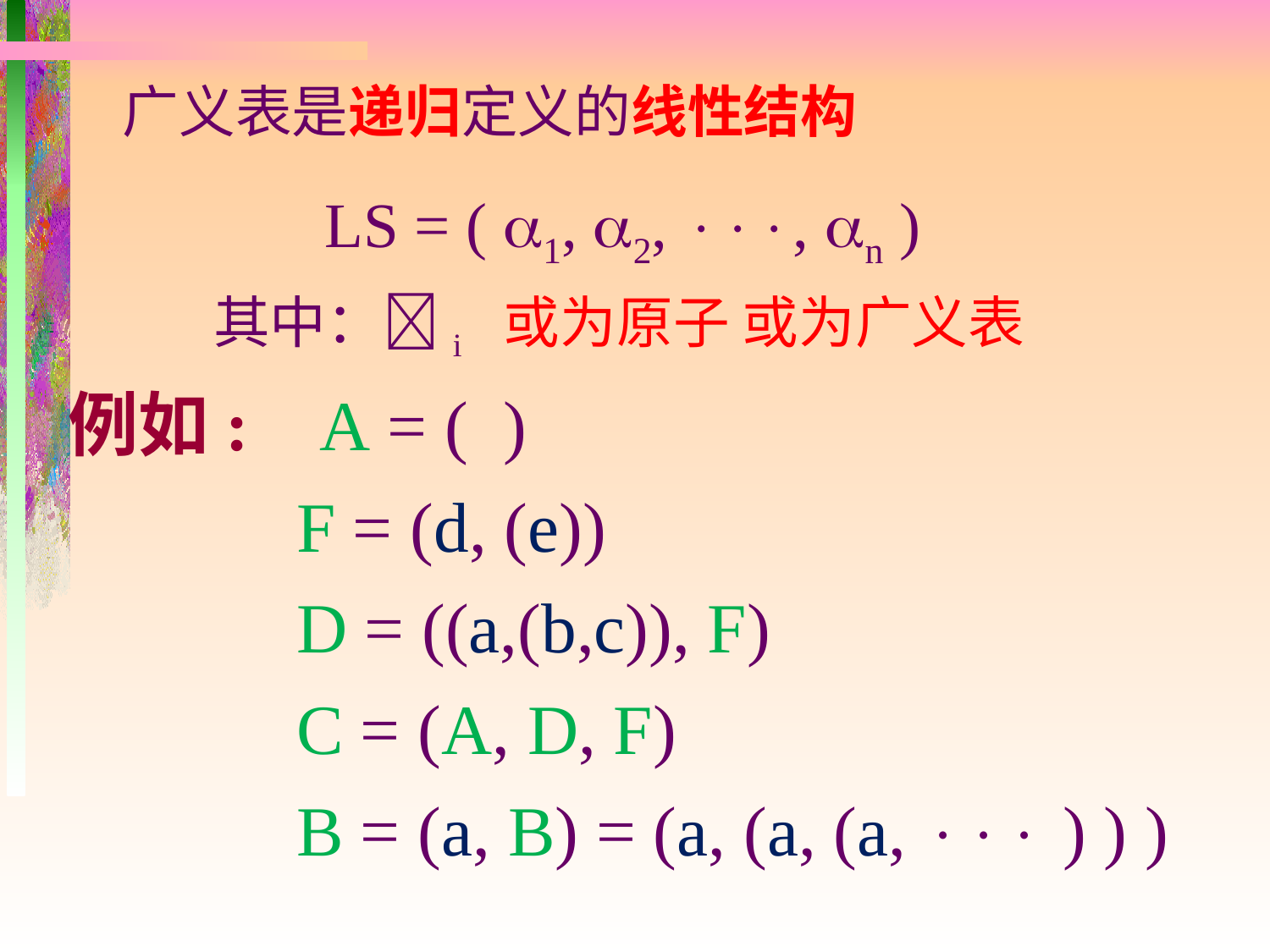

广义表是递归定义的线性结构
       LS = ( α1, α2, ⋅⋅⋅, αn )
其中：αi  或为原子 或为广义表
例如:    A = (  )
             F = (d, (e))
             D = ((a,(b,c)), F)
             C = (A, D, F)
             B = (a, B) = (a, (a, (a, ⋅⋅⋅ ) ) )